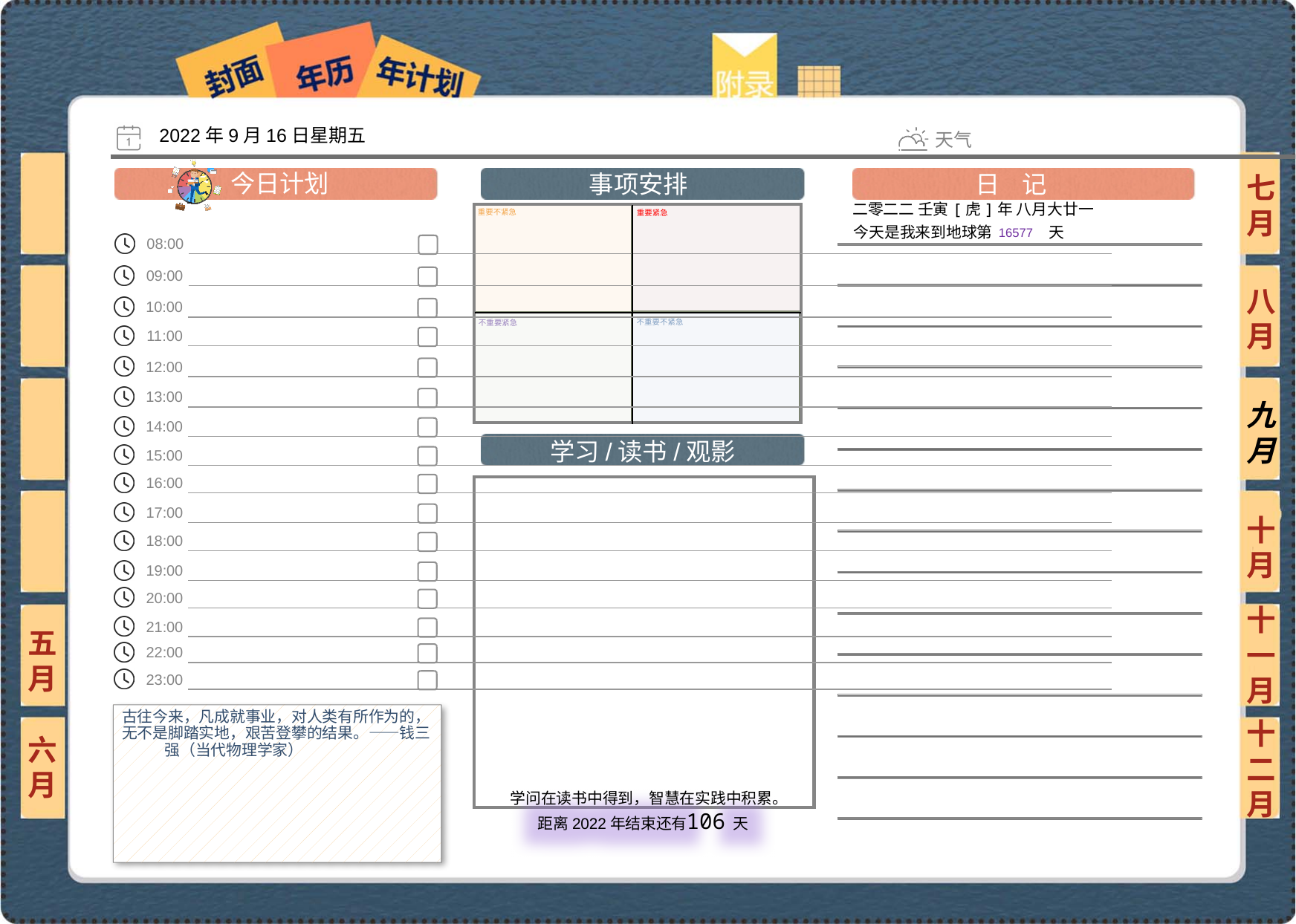

2022年9月16日星期五
七月
二零二二 壬寅[虎]年 八月大廿一
16577
八月
九月
十月
十一月
五月
古往今来，凡成就事业，对人类有所作为的，无不是脚踏实地，艰苦登攀的结果。——钱三强（当代物理学家）

六月
十二月
106
 学问在读书中得到，智慧在实践中积累。